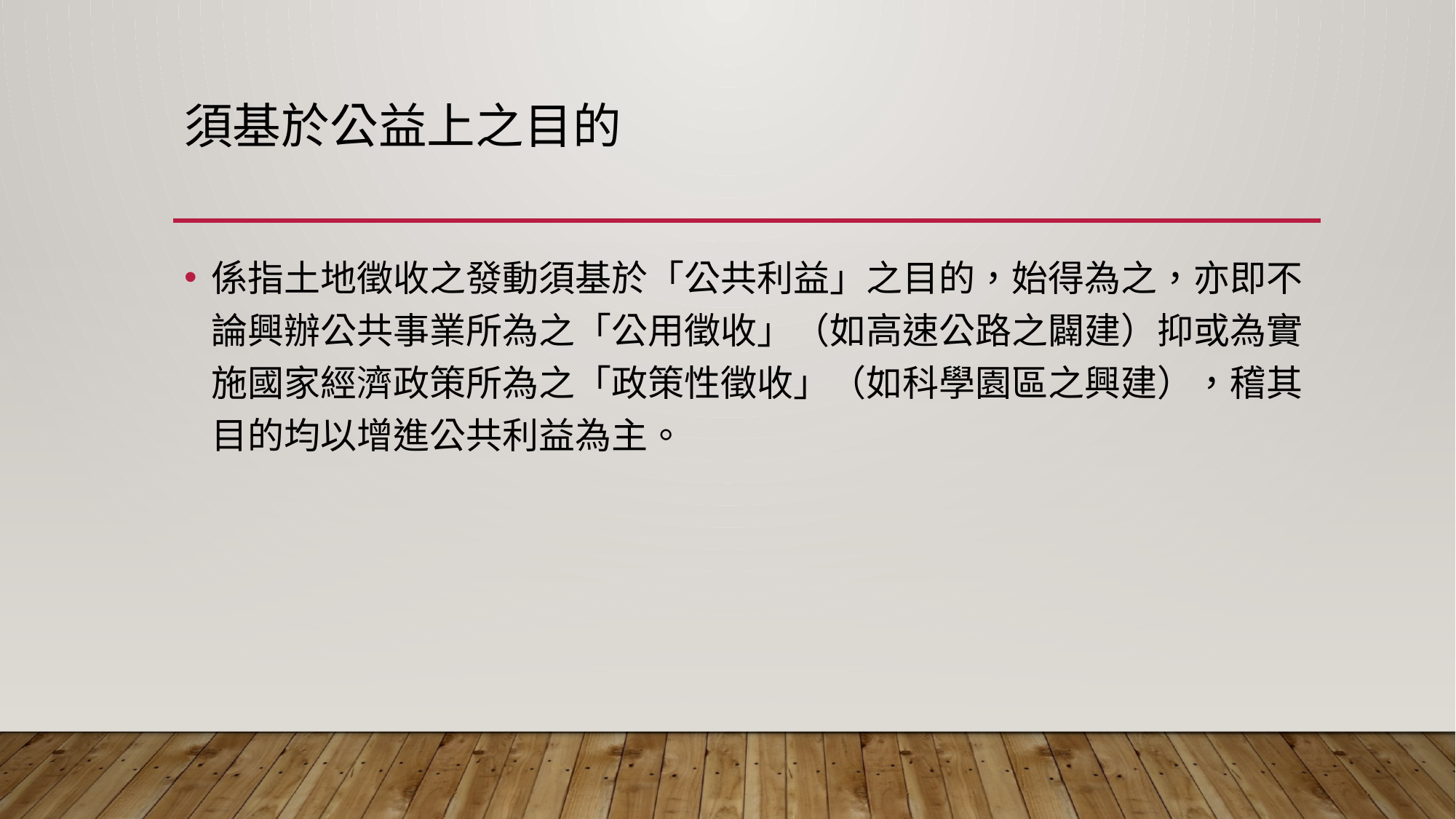

# 須基於公益上之目的
係指土地徵收之發動須基於「公共利益」之目的，始得為之，亦即不論興辦公共事業所為之「公用徵收」（如高速公路之闢建）抑或為實施國家經濟政策所為之「政策性徵收」（如科學園區之興建），稽其目的均以增進公共利益為主。